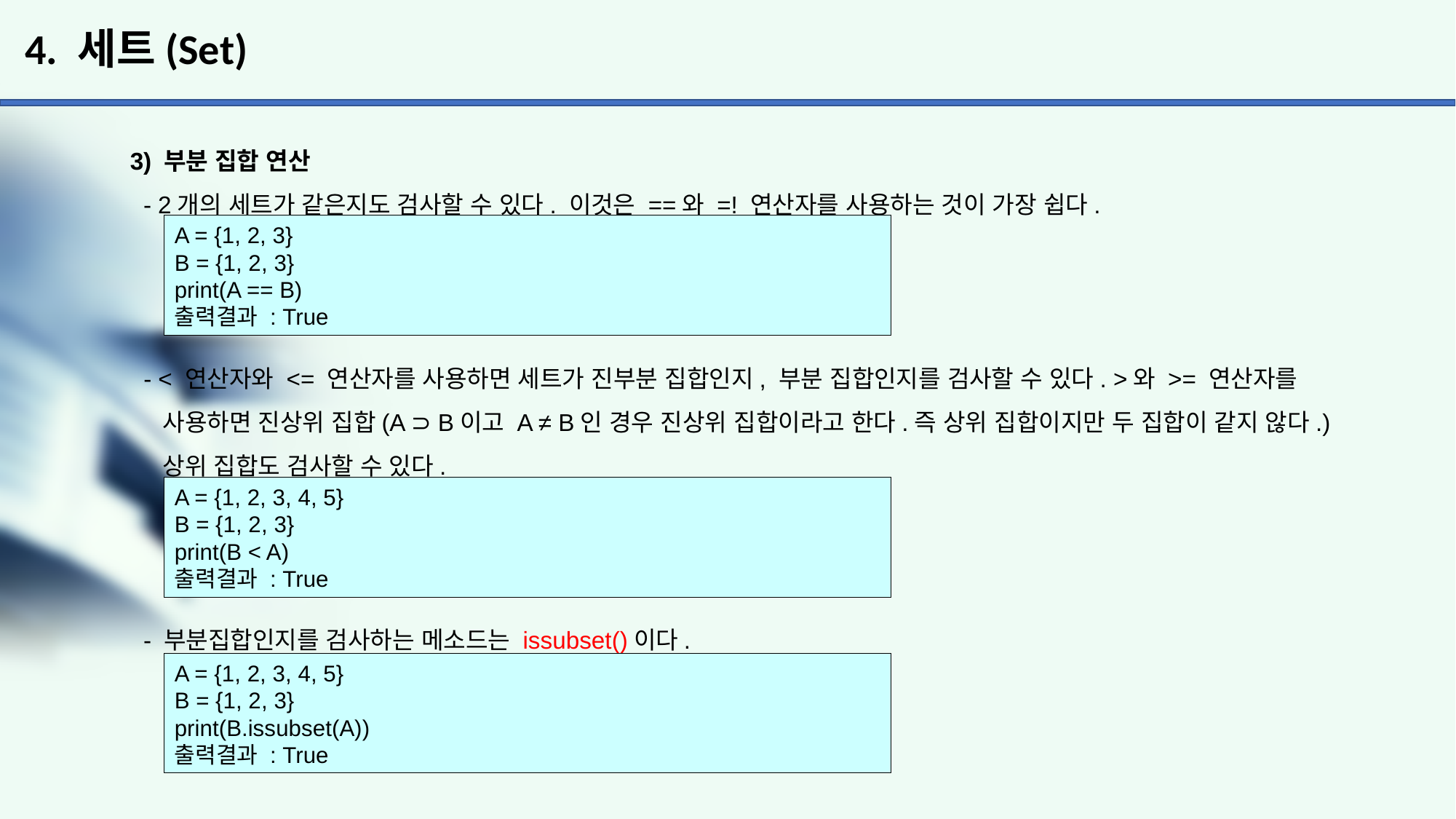

# 4. 세트(Set)
3) 부분 집합 연산
  - 2개의 세트가 같은지도 검사할 수 있다. 이것은 ==와 =! 연산자를 사용하는 것이 가장 쉽다.

  - < 연산자와 <= 연산자를 사용하면 세트가 진부분 집합인지, 부분 집합인지를 검사할 수 있다. >와 >= 연산자를
    사용하면 진상위 집합(A ⊃ B이고 A ≠ B인 경우 진상위 집합이라고 한다.즉 상위 집합이지만 두 집합이 같지 않다.)
    상위 집합도 검사할 수 있다.

  - 부분집합인지를 검사하는 메소드는 issubset()이다.

A = {1, 2, 3}
B = {1, 2, 3}
print(A == B)
출력결과 : True
A = {1, 2, 3, 4, 5}
B = {1, 2, 3}
print(B < A)
출력결과 : True
A = {1, 2, 3, 4, 5}
B = {1, 2, 3}
print(B.issubset(A))
출력결과 : True